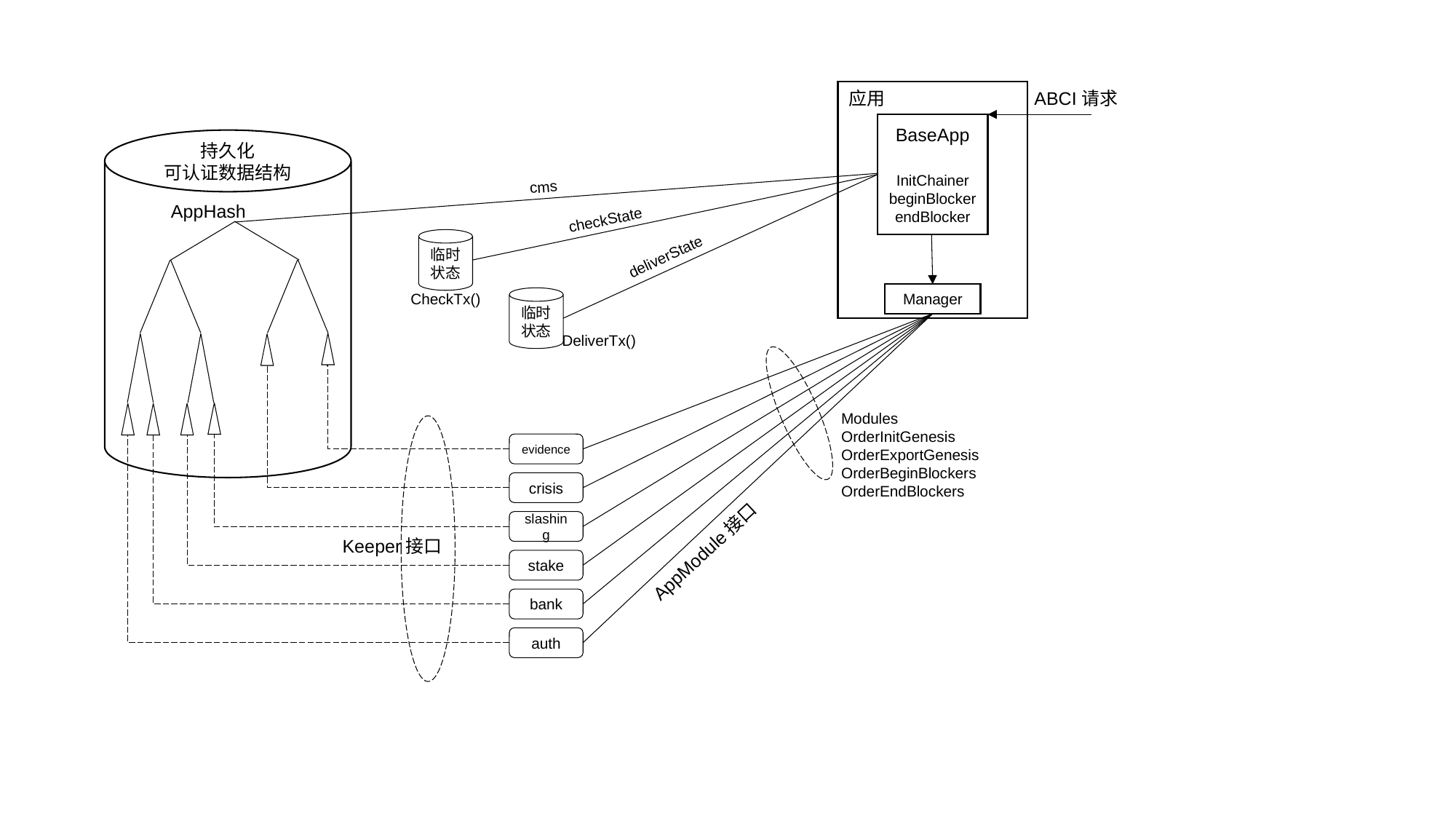

ABCI请求

应用
BaseApp

InitChainer
beginBlocker
endBlocker
Manager

持久化
可认证数据结构

cms
AppHash
checkState
临时状态
deliverState
CheckTx()
临时状态
DeliverTx()

Modules
OrderInitGenesis
OrderExportGenesis
OrderBeginBlockers
OrderEndBlockers

evidence
crisis
slashing
Keeper接口
AppModule接口
stake
bank
auth